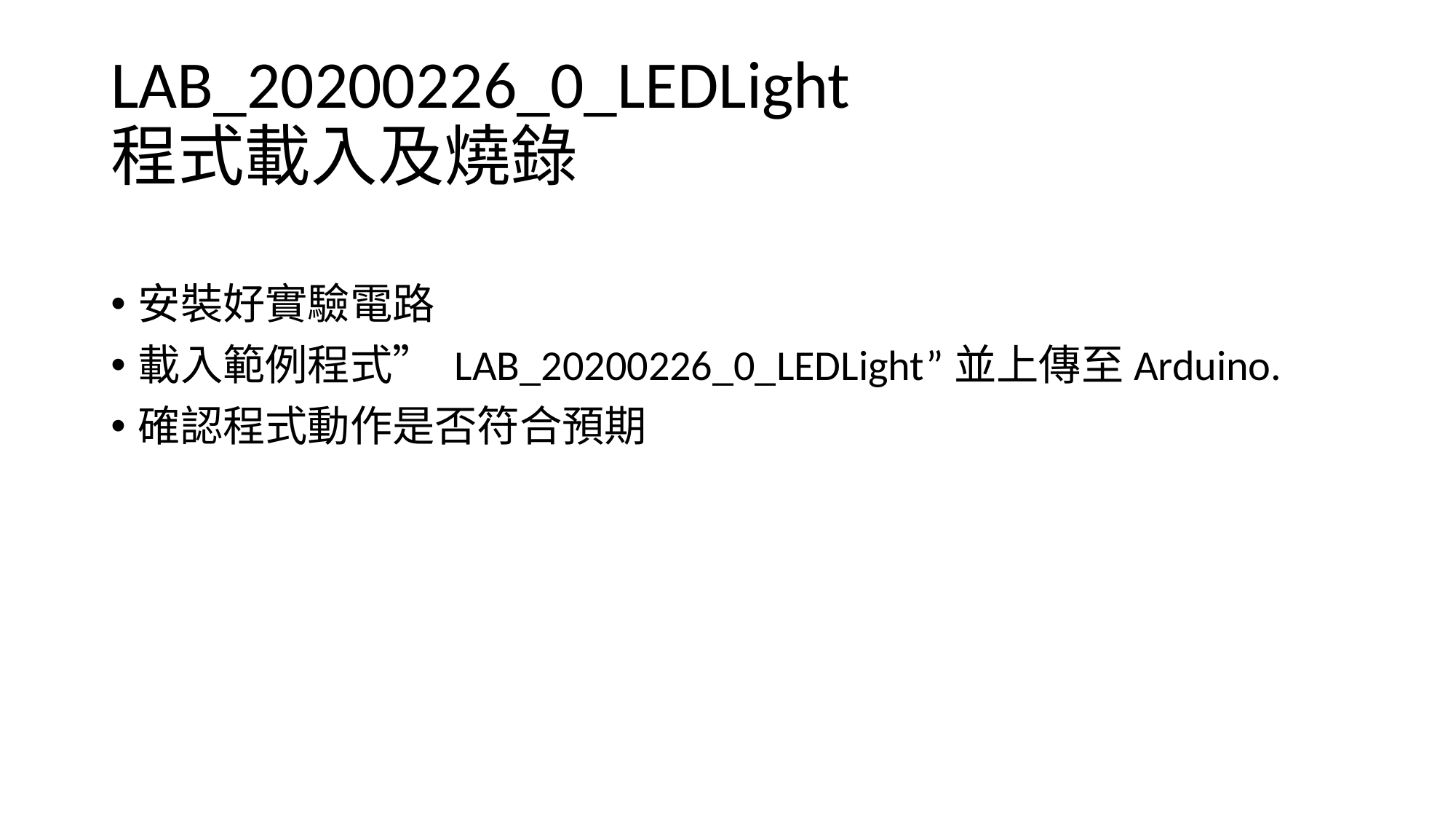

# LAB_20200226_0_LEDLight 程式載入及燒錄
安裝好實驗電路
載入範例程式” LAB_20200226_0_LEDLight”並上傳至Arduino.
確認程式動作是否符合預期